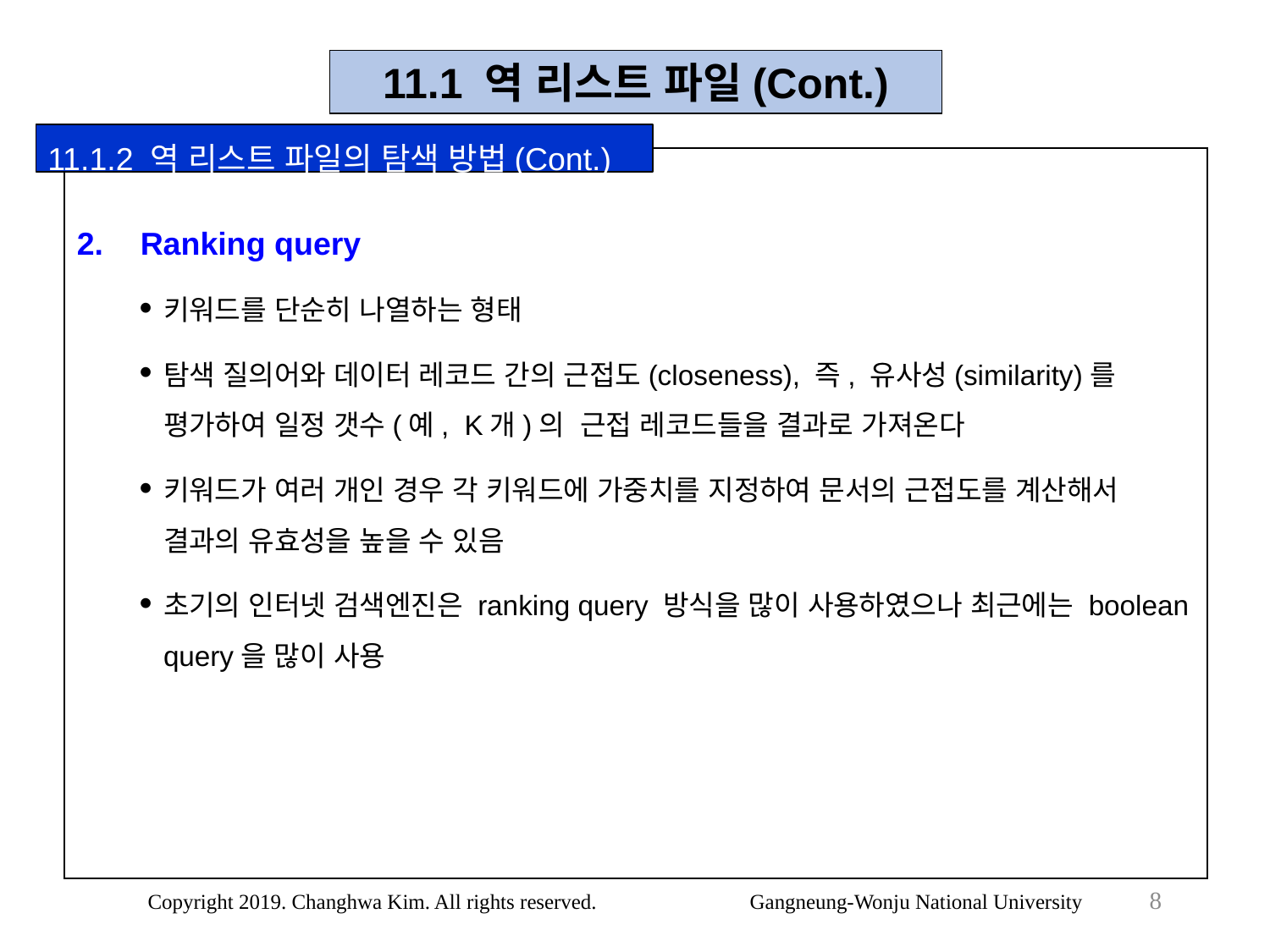

11.1 역 리스트 파일(Cont.)
11.1.2 역 리스트 파일의 탐색 방법(Cont.)

Ranking query
키워드를 단순히 나열하는 형태
탐색 질의어와 데이터 레코드 간의 근접도(closeness), 즉, 유사성(similarity)를 평가하여 일정 갯수(예,  K개)의  근접 레코드들을 결과로 가져온다
키워드가 여러 개인 경우 각 키워드에 가중치를 지정하여 문서의 근접도를 계산해서 결과의 유효성을 높을 수 있음
초기의 인터넷 검색엔진은 ranking query 방식을 많이 사용하였으나 최근에는 boolean query을 많이 사용

8
Copyright 2019. Changhwa Kim. All rights reserved.                             Gangneung-Wonju National University